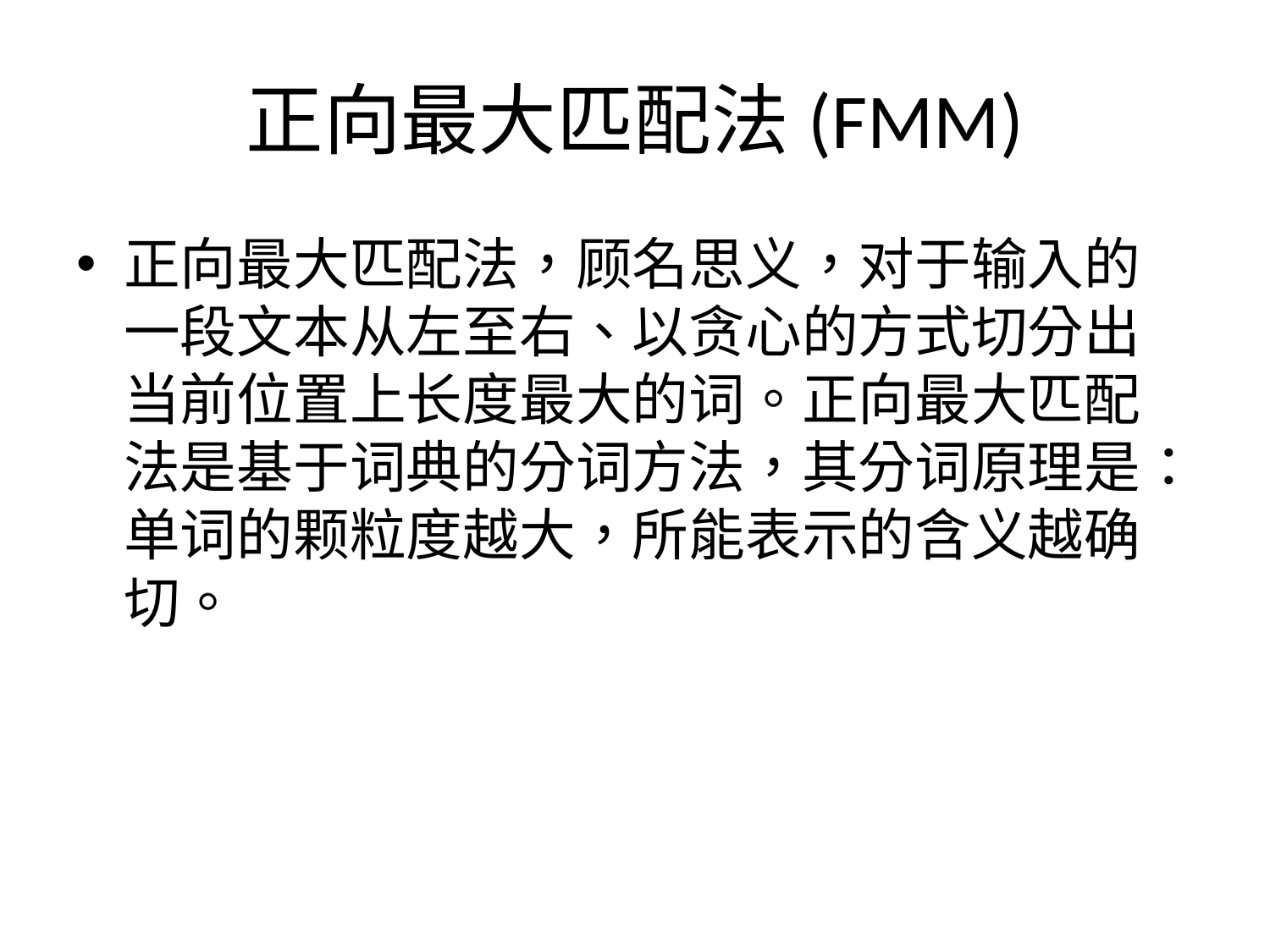

# 正向最大匹配法(FMM)
正向最大匹配法，顾名思义，对于输入的一段文本从左至右、以贪心的方式切分出当前位置上长度最大的词。正向最大匹配法是基于词典的分词方法，其分词原理是：单词的颗粒度越大，所能表示的含义越确切。